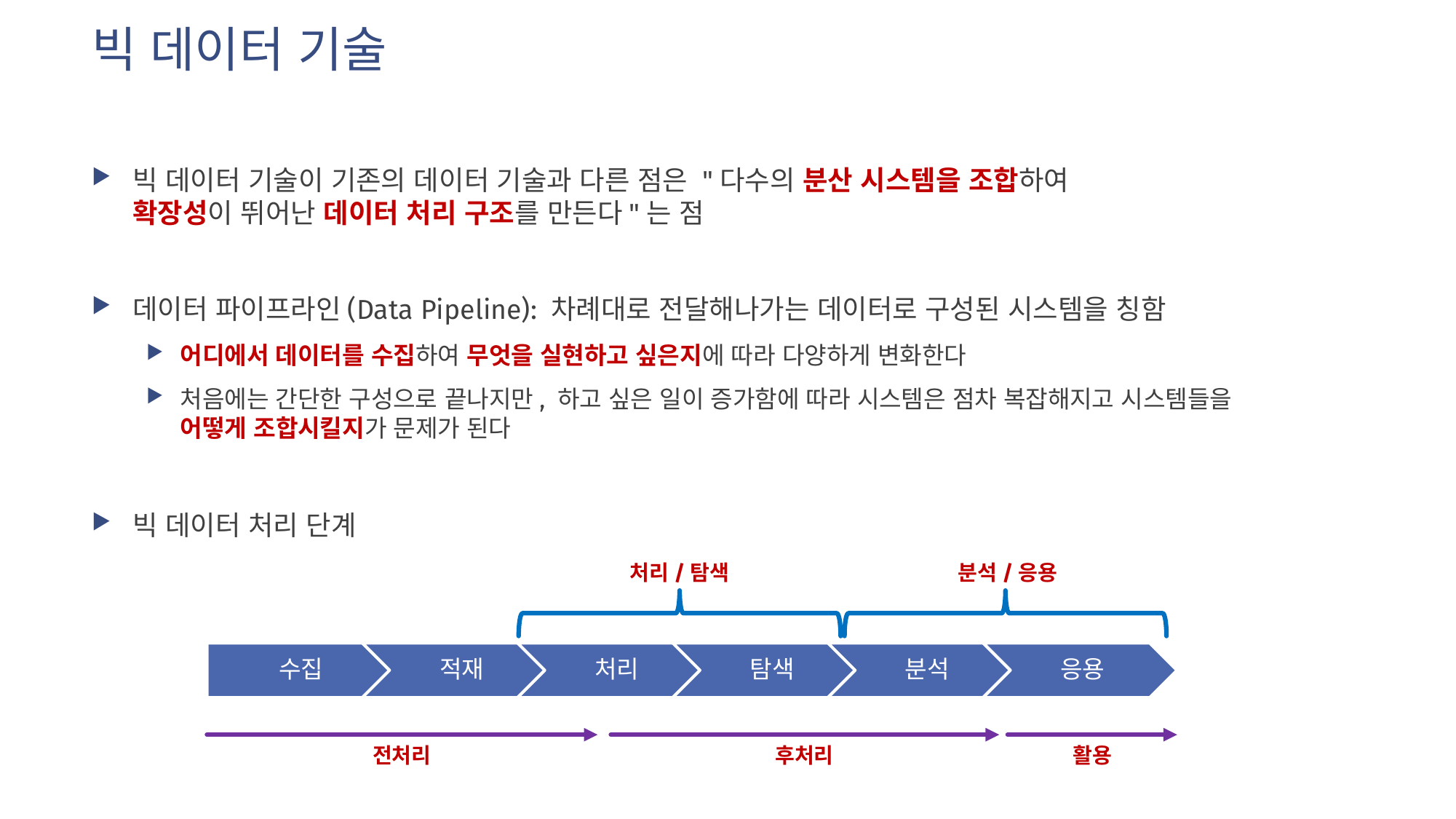

# 빅 데이터 기술
빅 데이터 기술이 기존의 데이터 기술과 다른 점은 "다수의 분산 시스템을 조합하여
확장성이 뛰어난 데이터 처리 구조를 만든다"는 점

데이터 파이프라인(Data Pipeline): 차례대로 전달해나가는 데이터로 구성된 시스템을 칭함
어디에서 데이터를 수집하여 무엇을 실현하고 싶은지에 따라 다양하게 변화한다
처음에는 간단한 구성으로 끝나지만, 하고 싶은 일이 증가함에 따라 시스템은 점차 복잡해지고 시스템들을 어떻게 조합시킬지가 문제가 된다

빅 데이터 처리 단계

수집
적재
처리
탐색
분석
응용

처리/탐색
분석/응용
후처리
활용
전처리